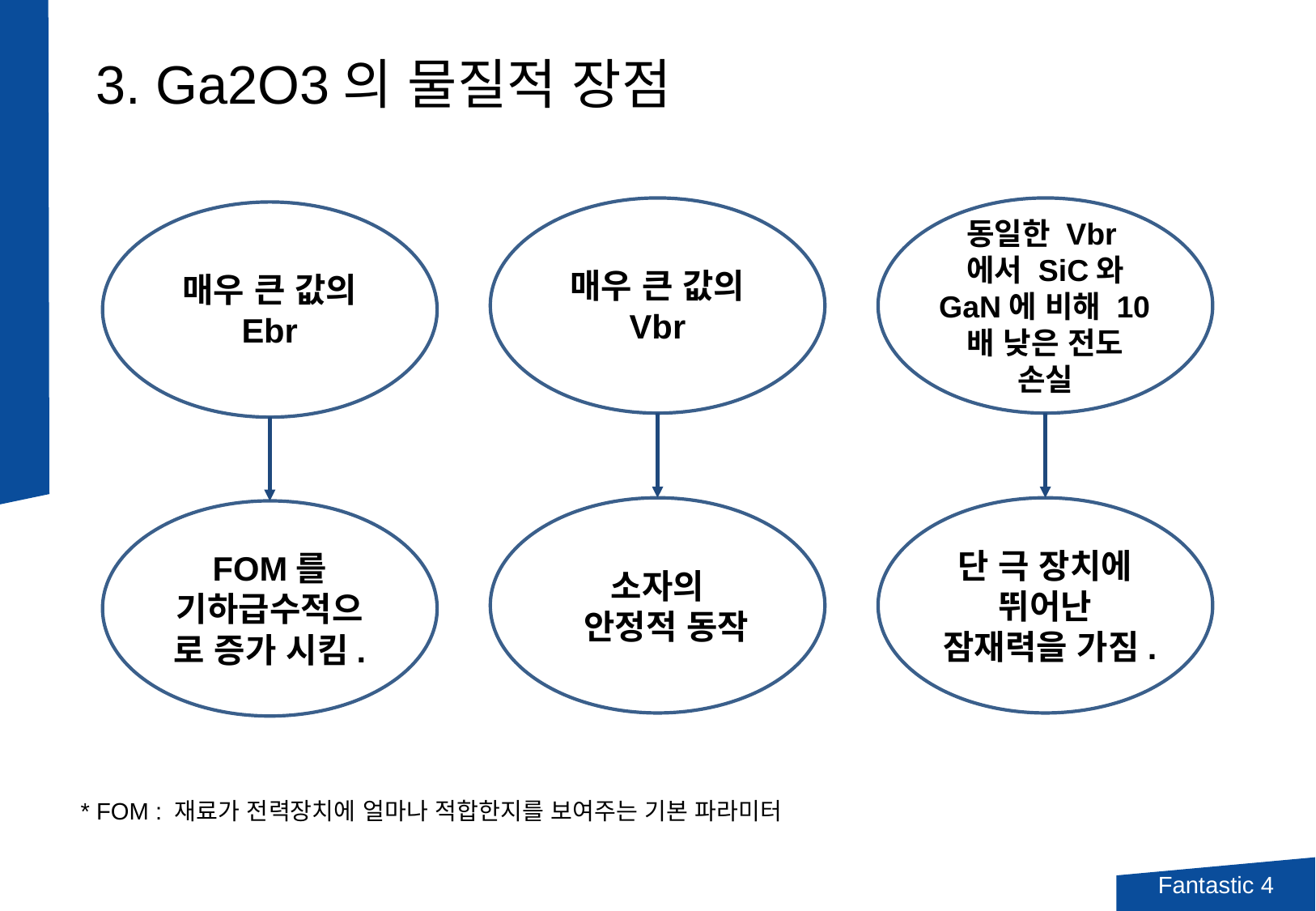

3. Ga2O3의 물질적 장점
매우 큰 값의 Vbr
동일한 Vbr에서 SiC와 GaN에 비해 10배 낮은 전도 손실
매우 큰 값의 Ebr
소자의
 안정적 동작
단 극 장치에 뛰어난 잠재력을 가짐.
FOM를 기하급수적으로 증가 시킴.
* FOM : 재료가 전력장치에 얼마나 적합한지를 보여주는 기본 파라미터
Fantastic 4